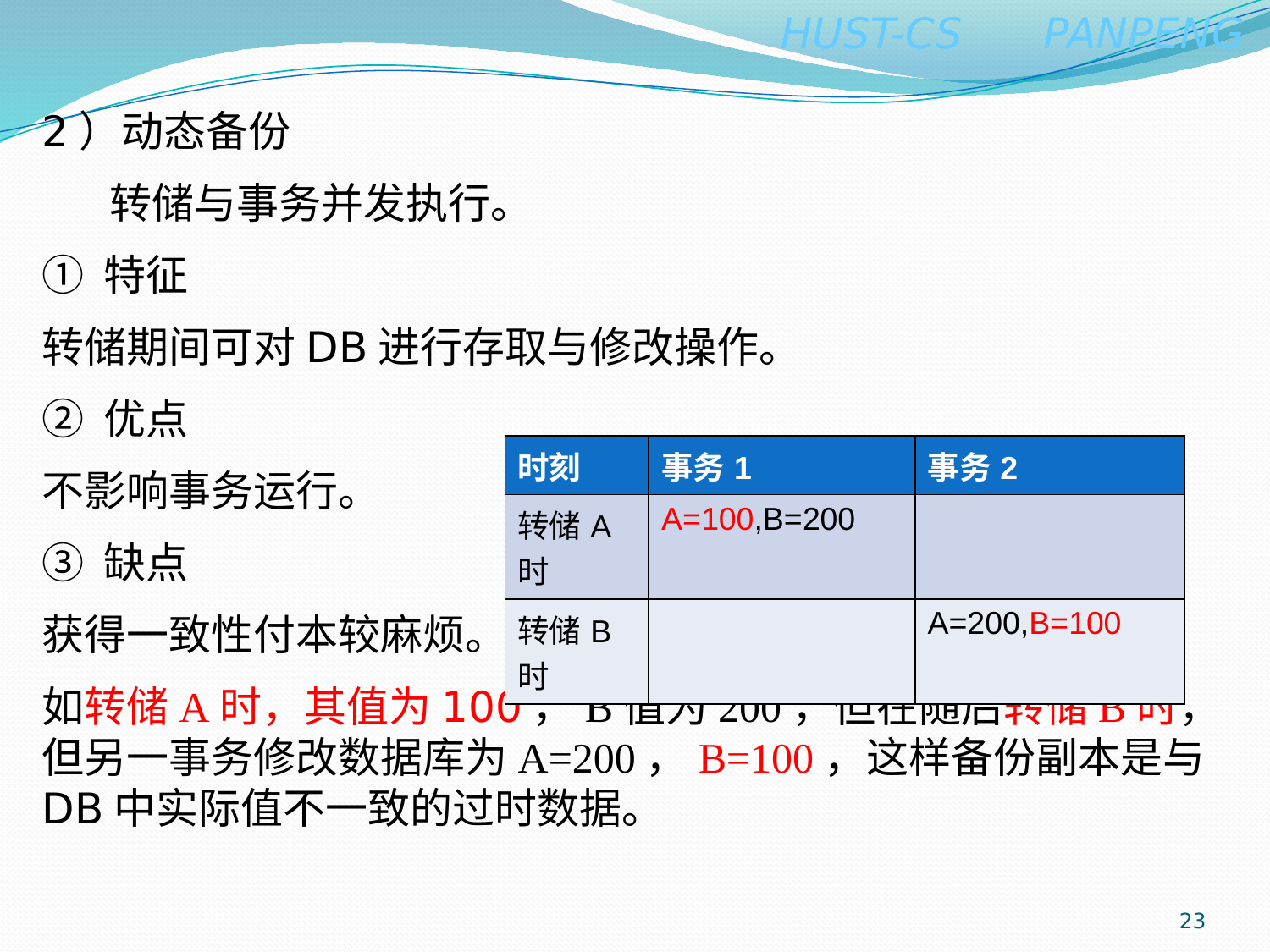

2）动态备份
      转储与事务并发执行。
① 特征
转储期间可对DB进行存取与修改操作。
② 优点
不影响事务运行。
③ 缺点
获得一致性付本较麻烦。
如转储A时，其值为100，B值为200，但在随后转储B时，但另一事务修改数据库为A=200，B=100，这样备份副本是与DB中实际值不一致的过时数据。
| 时刻 | 事务1 | 事务2 |
| --- | --- | --- |
| 转储A时 | A=100,B=200 |  |
| 转储B时 |  | A=200,B=100 |
23